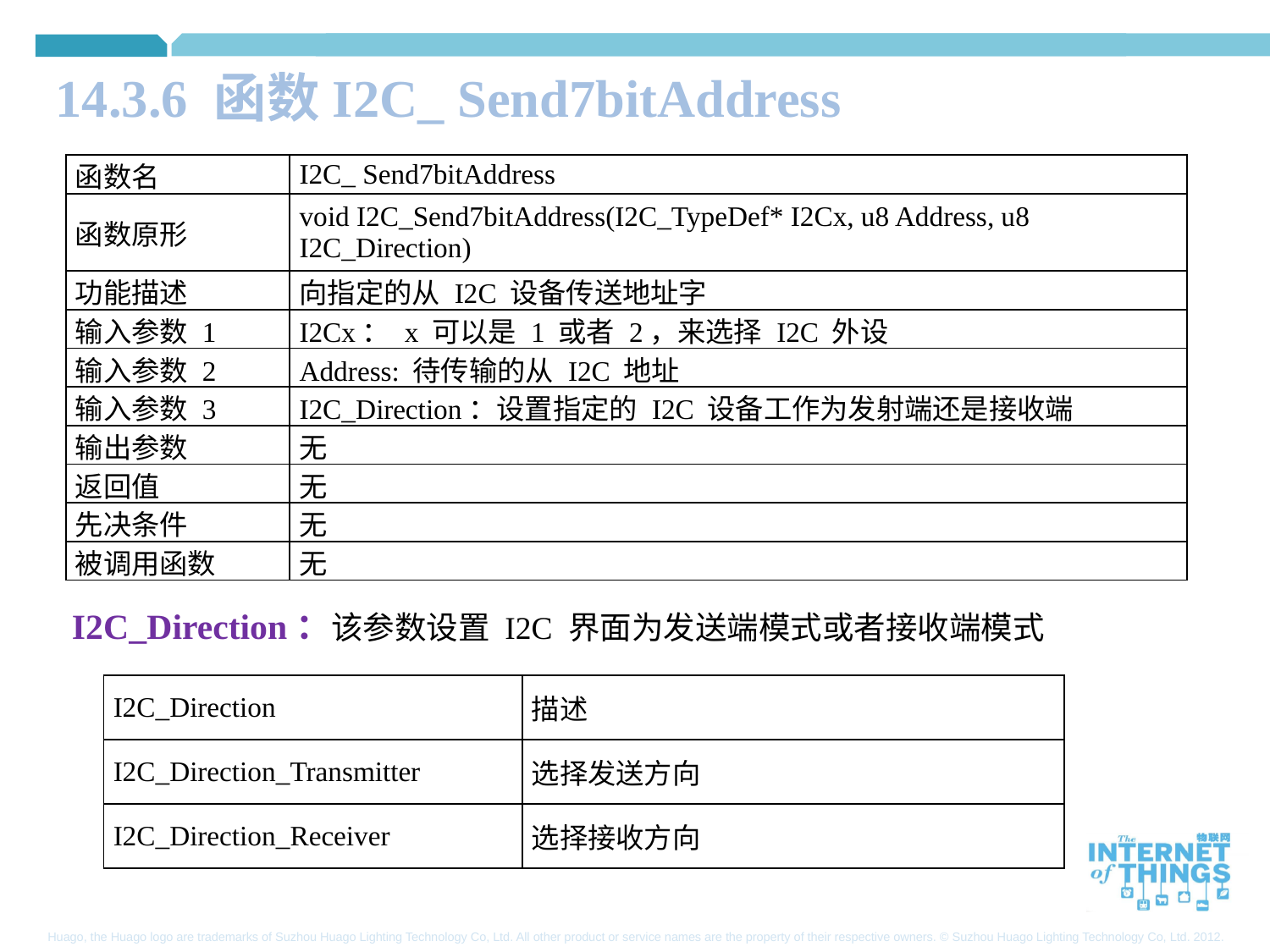

14.3.6 函数I2C_ Send7bitAddress
| 函数名 | I2C\_ Send7bitAddress |
| --- | --- |
| 函数原形 | void I2C\_Send7bitAddress(I2C\_TypeDef\* I2Cx, u8 Address, u8 I2C\_Direction) |
| 功能描述 | 向指定的从 I2C 设备传送地址字 |
| 输入参数 1 | I2Cx： x 可以是 1 或者 2，来选择 I2C 外设 |
| 输入参数 2 | Address: 待传输的从 I2C 地址 |
| 输入参数 3 | I2C\_Direction：设置指定的 I2C 设备工作为发射端还是接收端 |
| 输出参数 | 无 |
| 返回值 | 无 |
| 先决条件 | 无 |
| 被调用函数 | 无 |
I2C_Direction：该参数设置 I2C 界面为发送端模式或者接收端模式
| I2C\_Direction | 描述 |
| --- | --- |
| I2C\_Direction\_Transmitter | 选择发送方向 |
| I2C\_Direction\_Receiver | 选择接收方向 |